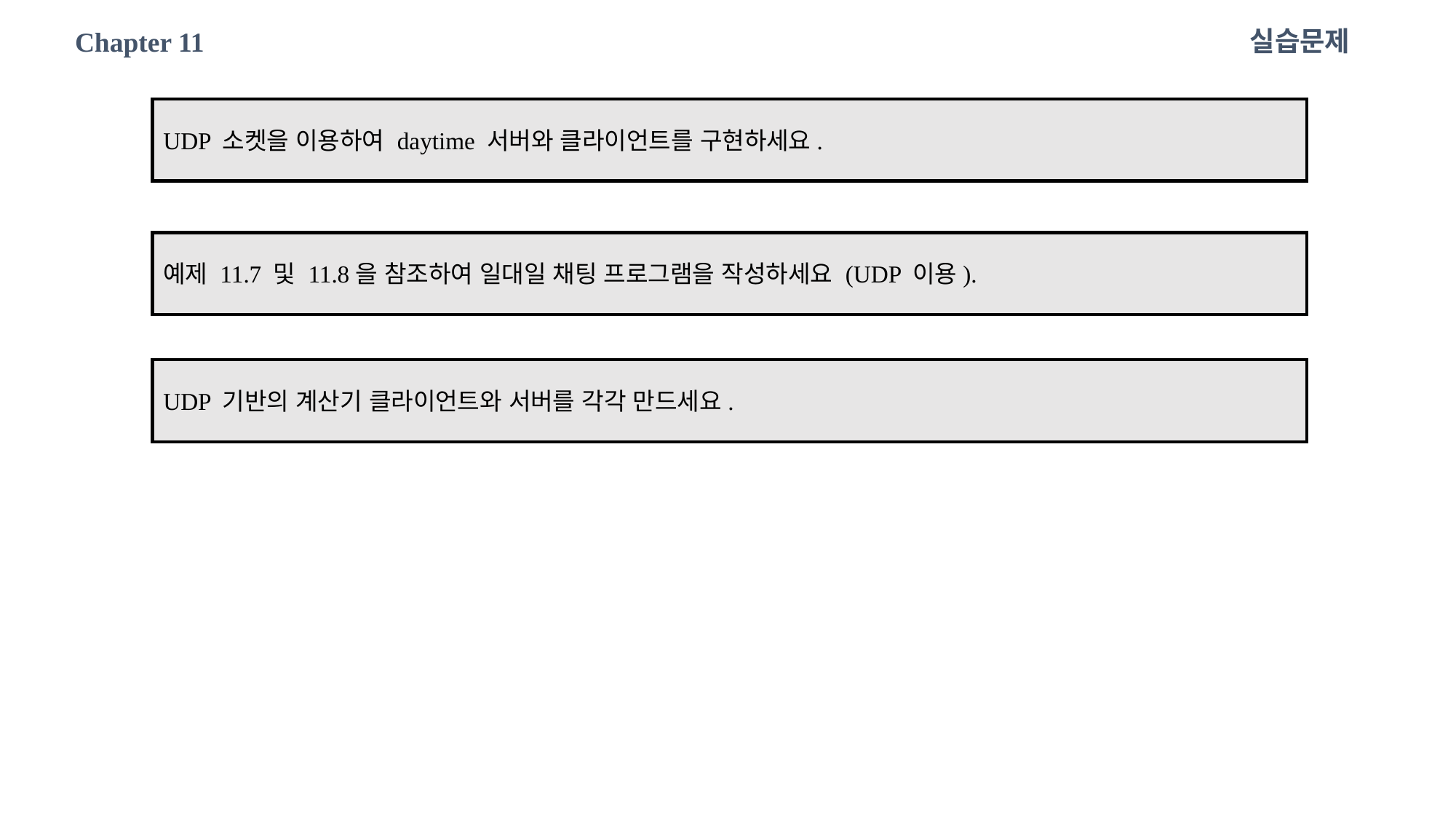

실습문제
Chapter 11
UDP 소켓을 이용하여 daytime 서버와 클라이언트를 구현하세요.
예제 11.7 및 11.8을 참조하여 일대일 채팅 프로그램을 작성하세요 (UDP 이용).
UDP 기반의 계산기 클라이언트와 서버를 각각 만드세요.